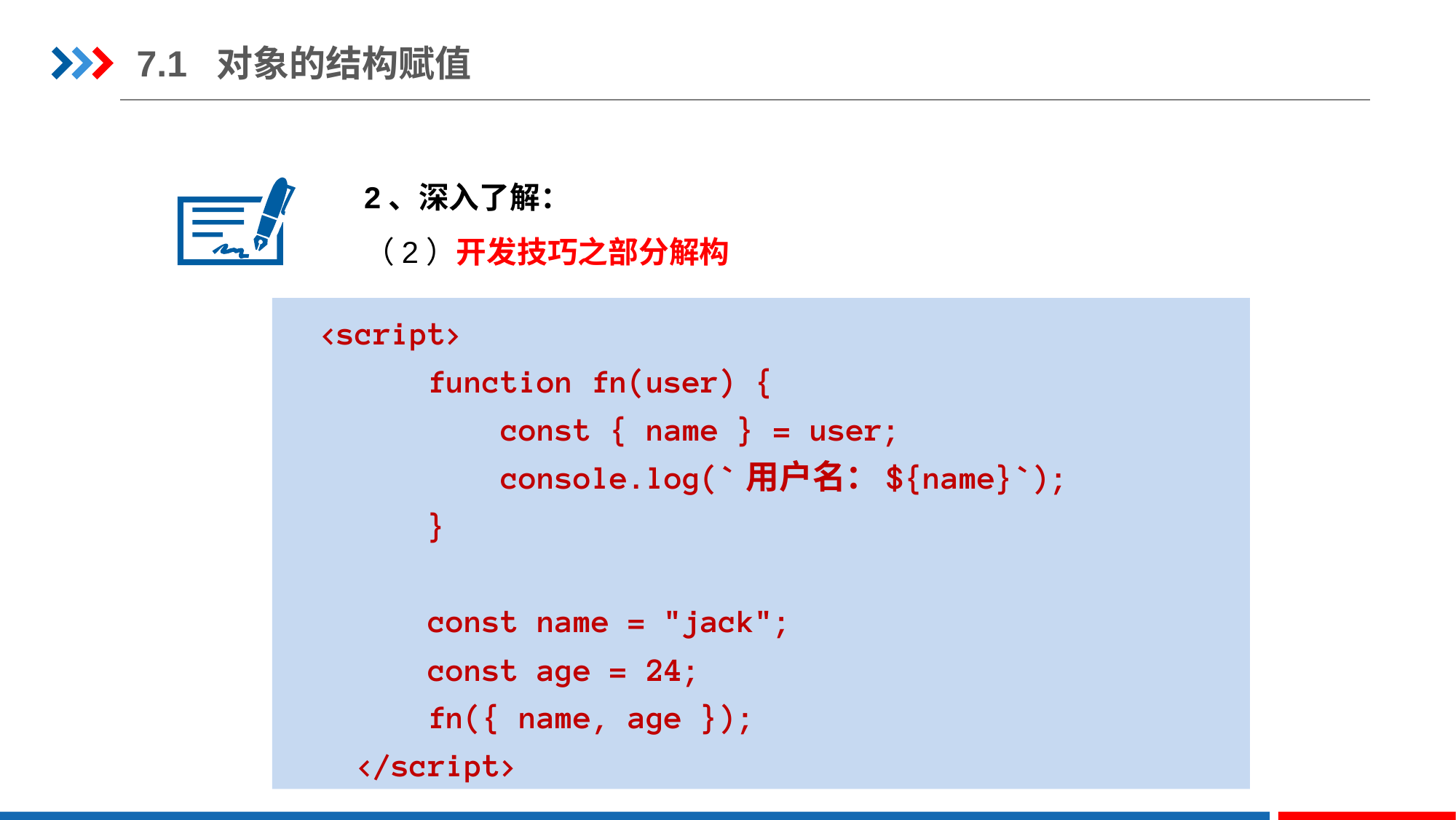

7.1  对象的结构赋值
2、深入了解：
（2）开发技巧之部分解构

  <script>
        function fn(user) {
            const { name } = user;
            console.log(`用户名：${name}`);
        }

        const name = "jack";
        const age = 24;
        fn({ name, age });
    </script>